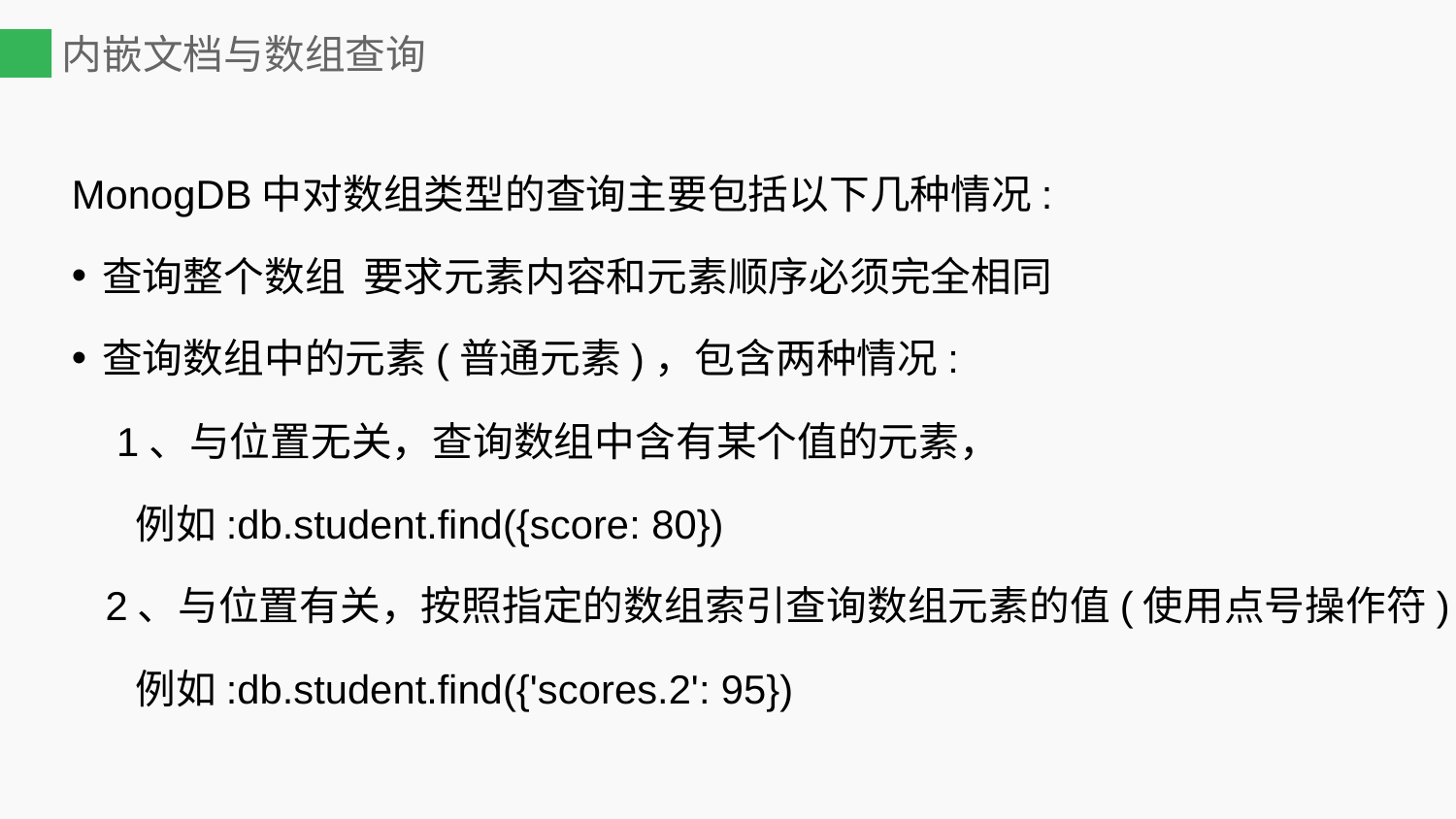

# 内嵌文档与数组查询
MonogDB中对数组类型的查询主要包括以下几种情况:
查询整个数组  要求元素内容和元素顺序必须完全相同
查询数组中的元素(普通元素)，包含两种情况:
    1、与位置无关，查询数组中含有某个值的元素，
      例如:db.student.find({score: 80})
   2、与位置有关，按照指定的数组索引查询数组元素的值(使用点号操作符)
      例如:db.student.find({'scores.2': 95})